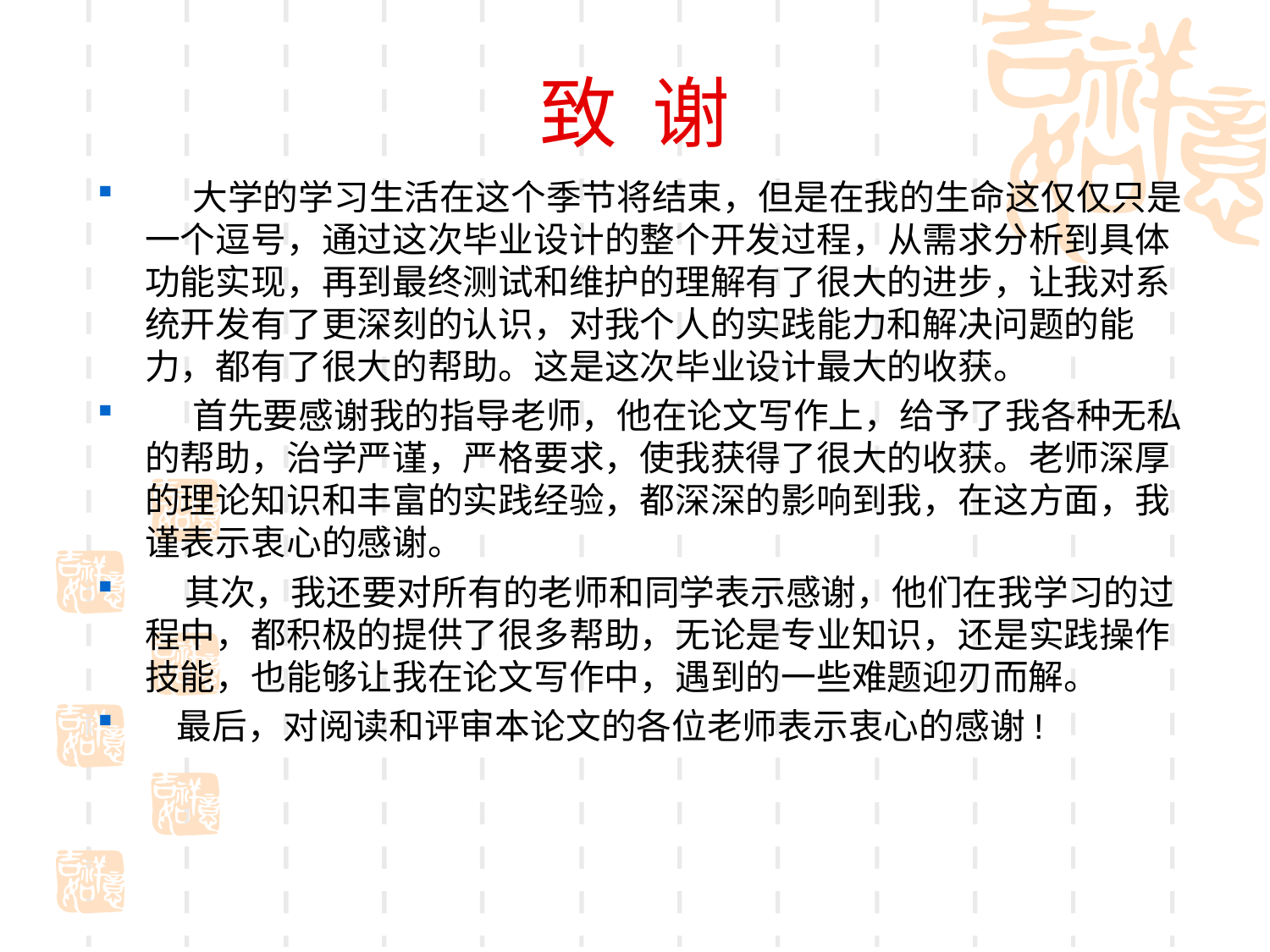

# 致  谢
     大学的学习生活在这个季节将结束，但是在我的生命这仅仅只是一个逗号，通过这次毕业设计的整个开发过程，从需求分析到具体功能实现，再到最终测试和维护的理解有了很大的进步，让我对系统开发有了更深刻的认识，对我个人的实践能力和解决问题的能力，都有了很大的帮助。这是这次毕业设计最大的收获。
     首先要感谢我的指导老师，他在论文写作上，给予了我各种无私的帮助，治学严谨，严格要求，使我获得了很大的收获。老师深厚的理论知识和丰富的实践经验，都深深的影响到我，在这方面，我谨表示衷心的感谢。
    其次，我还要对所有的老师和同学表示感谢，他们在我学习的过程中，都积极的提供了很多帮助，无论是专业知识，还是实践操作技能，也能够让我在论文写作中，遇到的一些难题迎刃而解。
   最后，对阅读和评审本论文的各位老师表示衷心的感谢!